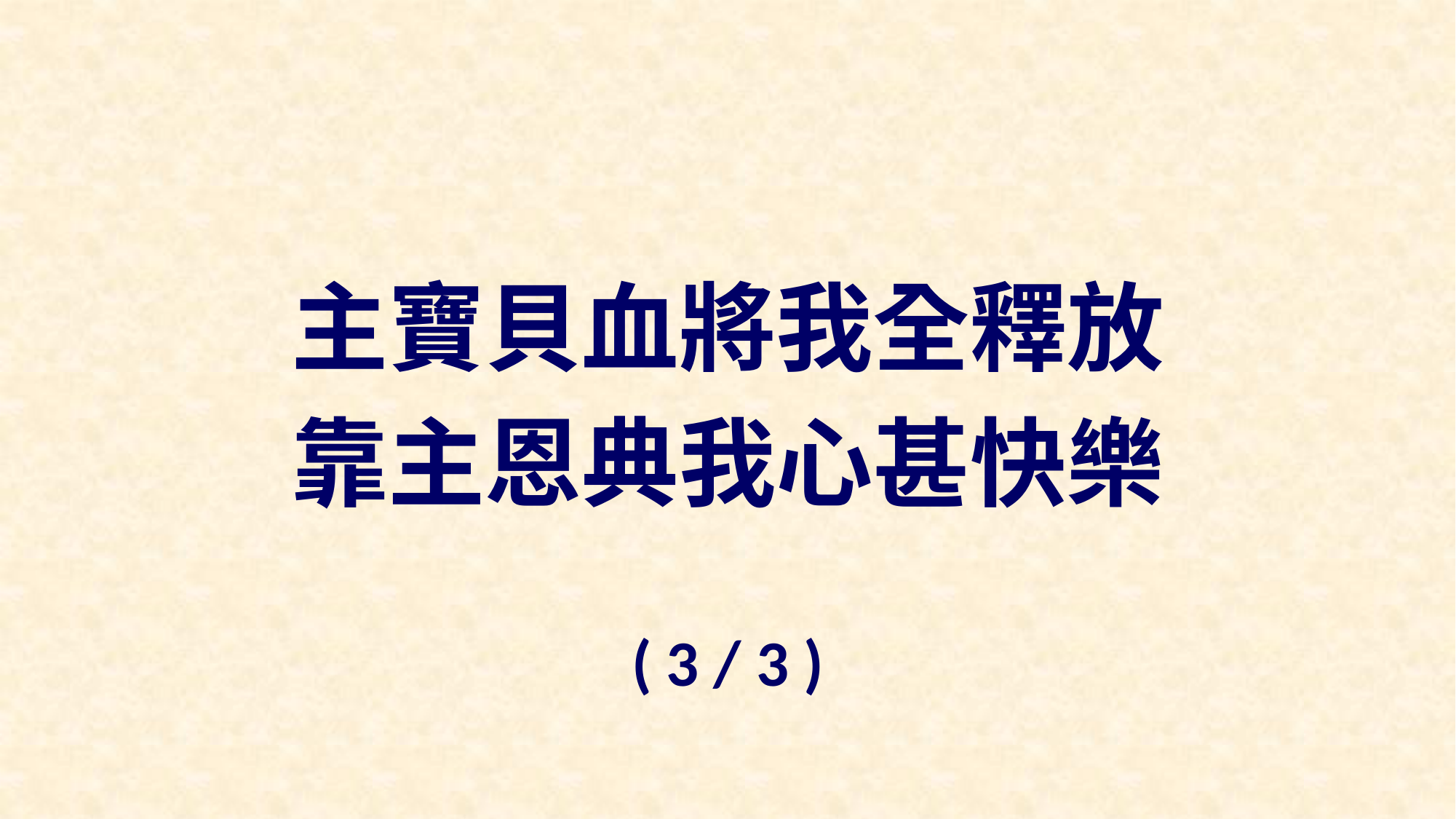

主寶貝血將我全釋放
靠主恩典我心甚快樂
( 3 / 3 )